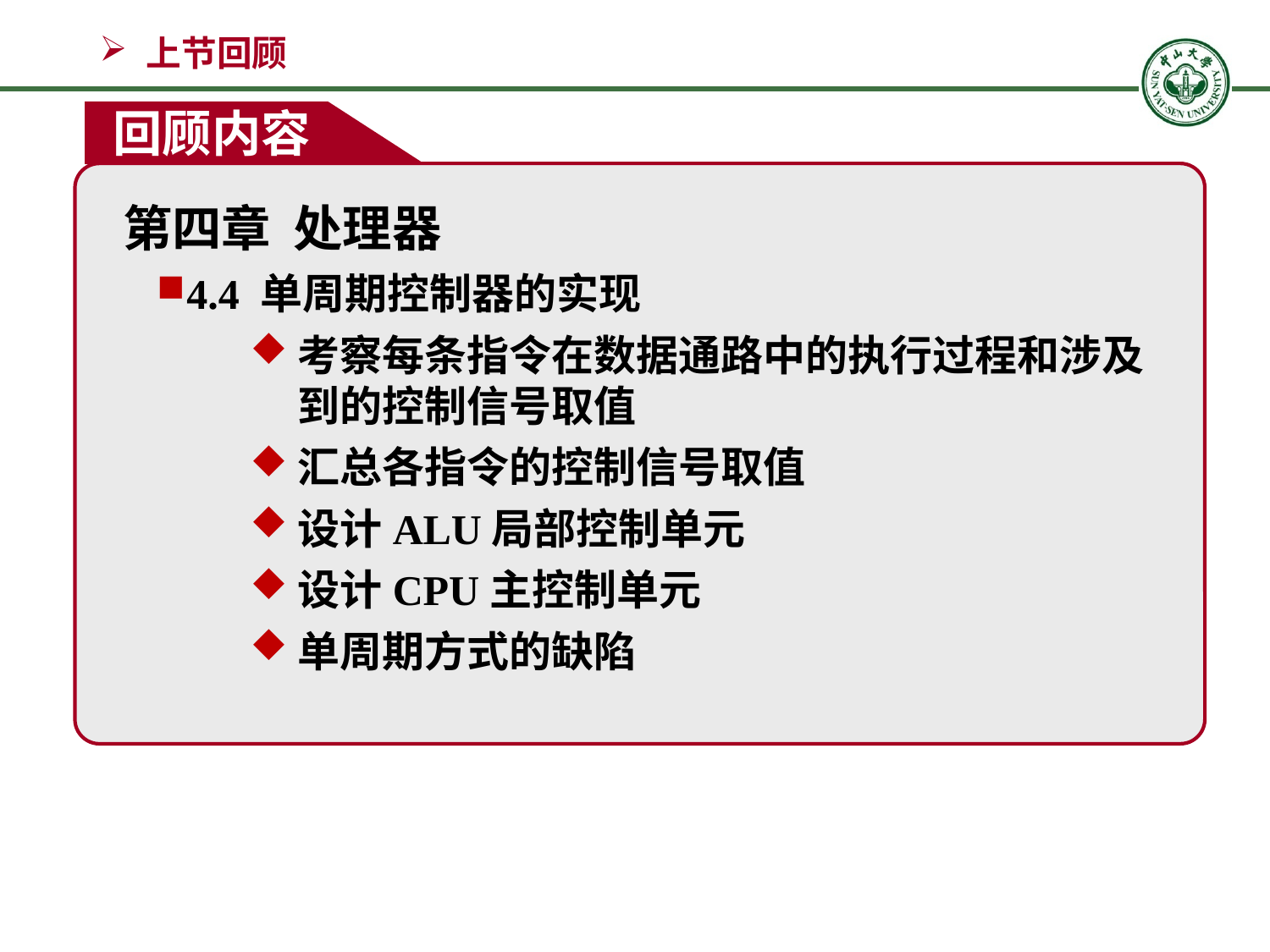

上节回顾
回顾内容

第四章  处理器
4.4 单周期控制器的实现
考察每条指令在数据通路中的执行过程和涉及到的控制信号取值
汇总各指令的控制信号取值
设计ALU局部控制单元
设计CPU主控制单元
单周期方式的缺陷